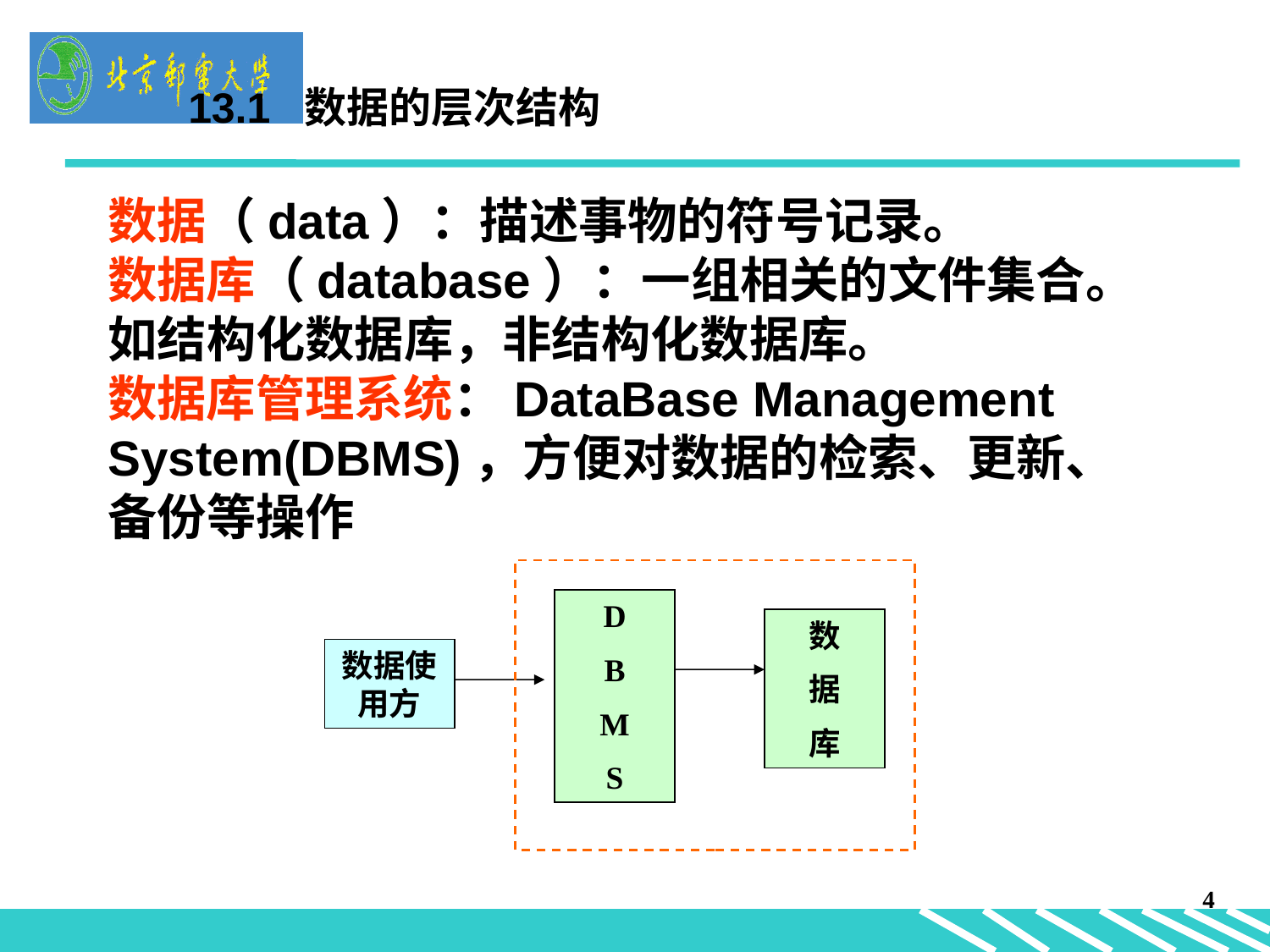

13.1  数据的层次结构
数据（data）：描述事物的符号记录。
数据库（database）：一组相关的文件集合。如结构化数据库，非结构化数据库。
数据库管理系统：DataBase Management System(DBMS)，方便对数据的检索、更新、备份等操作

D
B
M
S
数
据
库
数据使用方

4